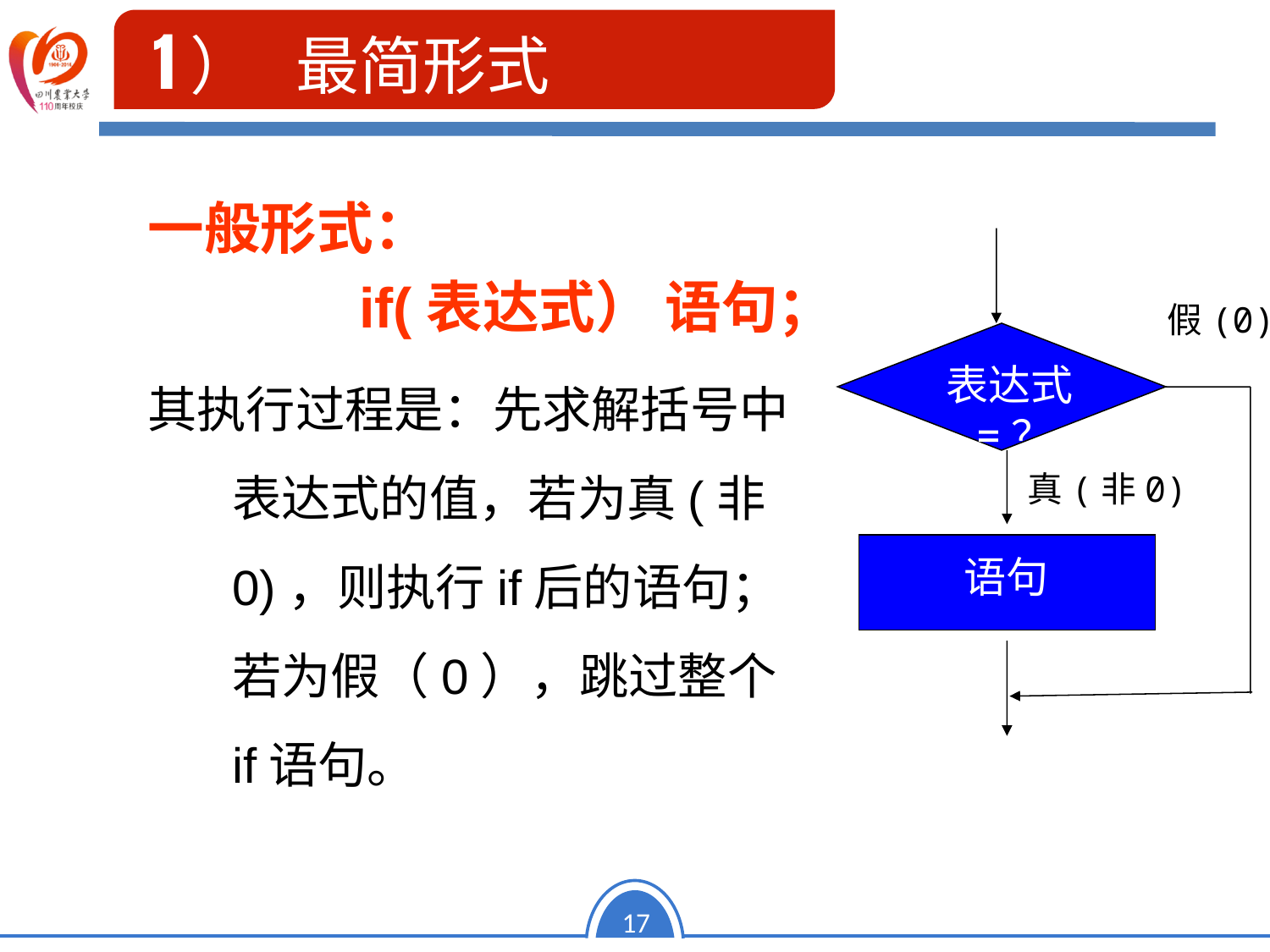

1）   最简形式
一般形式：
		if(表达式） 语句；
其执行过程是：先求解括号中表达式的值，若为真(非0)，则执行if后的语句；若为假（0），跳过整个if语句。

假(0)

表达式=？

真(非0)

语句